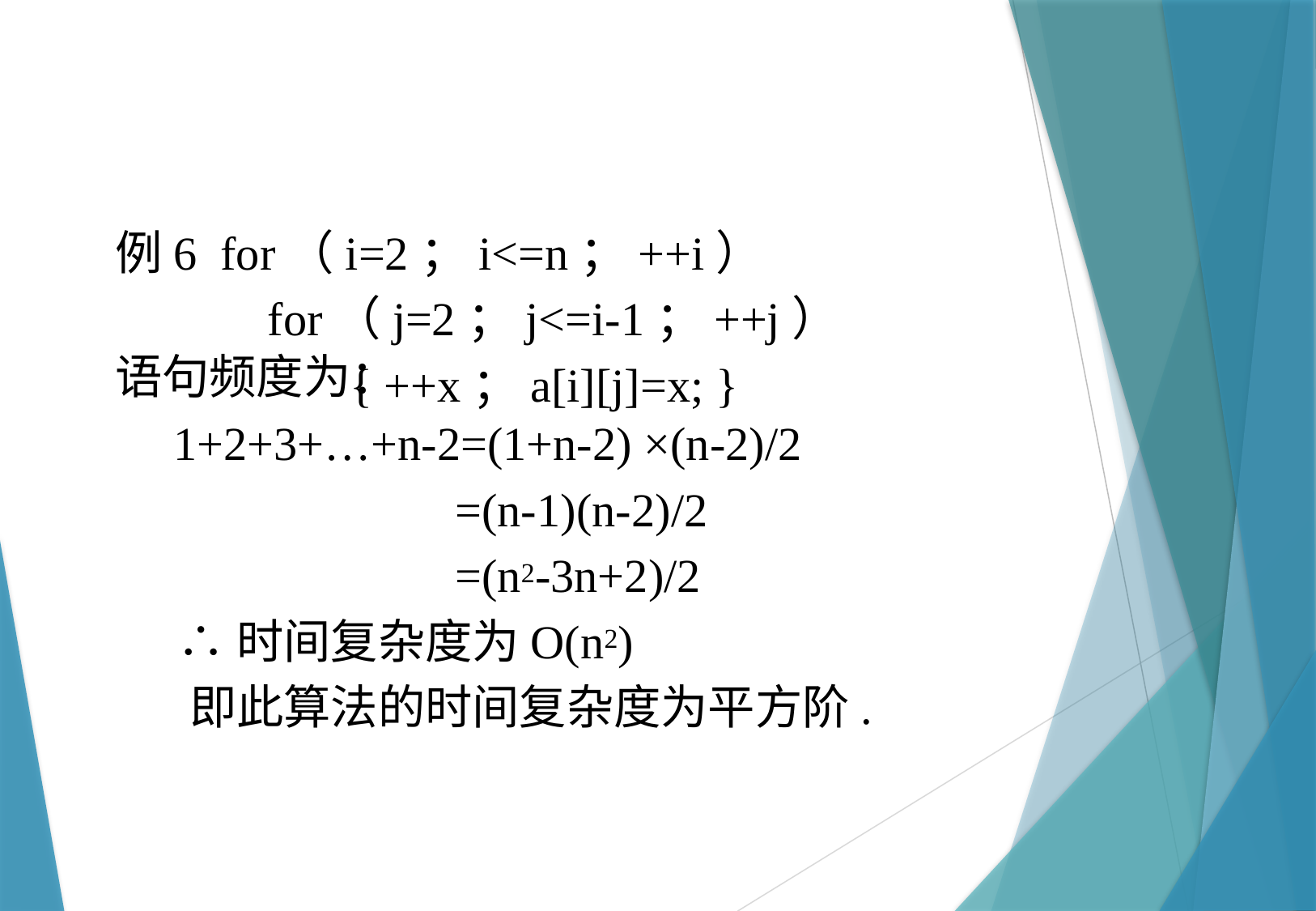

例6  for（i=2；i<=n；++i）
             for（j=2；j<=i-1；++j）
                    { ++x；a[i][j]=x; }
语句频度为：
     1+2+3+…+n-2=(1+n-2) ×(n-2)/2
                             =(n-1)(n-2)/2
                             =(n2-3n+2)/2
      ∴时间复杂度为O(n2)
      即此算法的时间复杂度为平方阶.